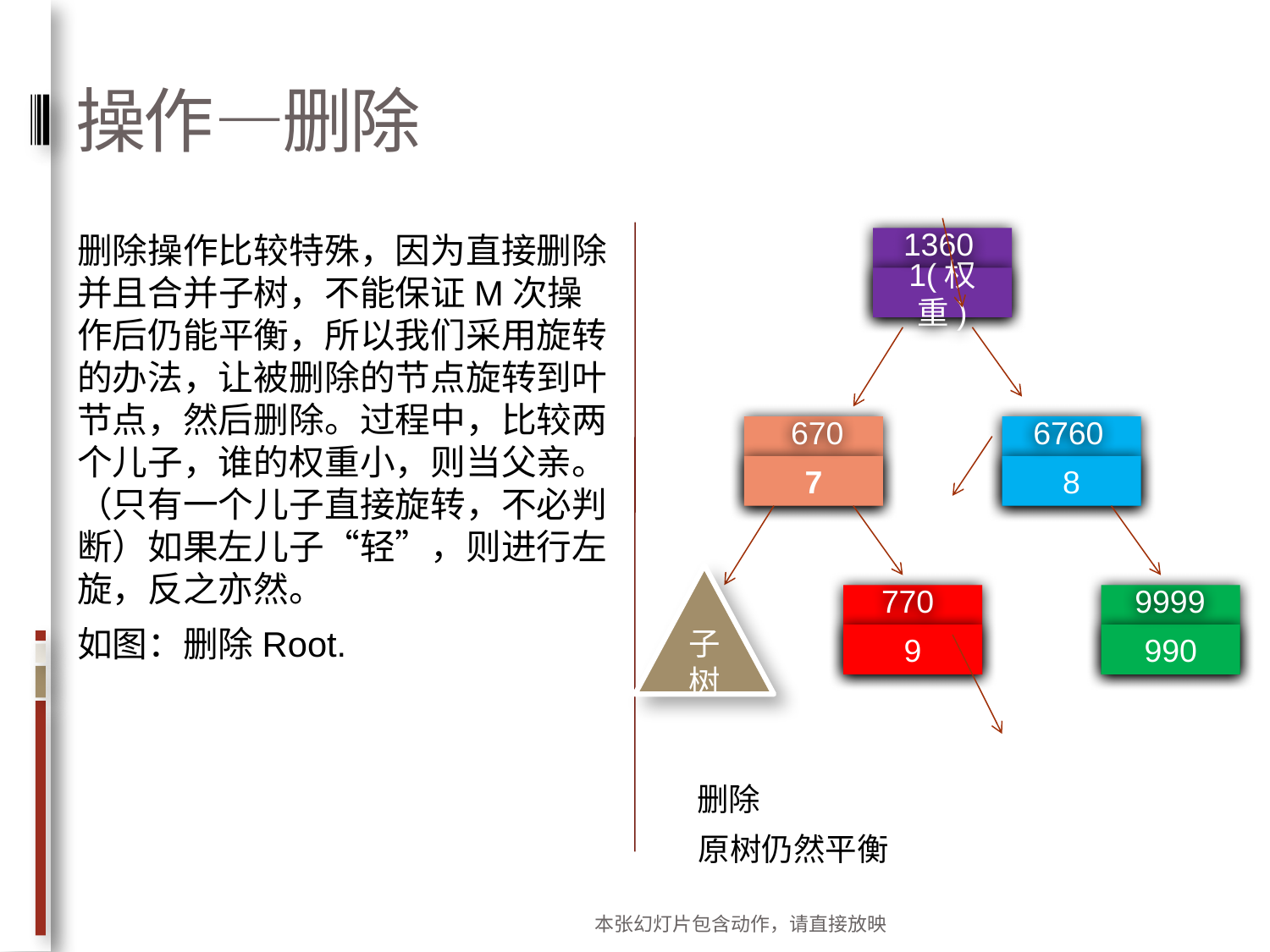

# 操作—删除
1360

1(权重)
删除操作比较特殊，因为直接删除并且合并子树，不能保证M次操作后仍能平衡，所以我们采用旋转的办法，让被删除的节点旋转到叶节点，然后删除。过程中，比较两个儿子，谁的权重小，则当父亲。（只有一个儿子直接旋转，不必判断）如果左儿子“轻”，则进行左旋，反之亦然。
如图：删除Root.
  670

7
6760

8
子树
 770

9
9999

990
删除
原树仍然平衡
本张幻灯片包含动作，请直接放映